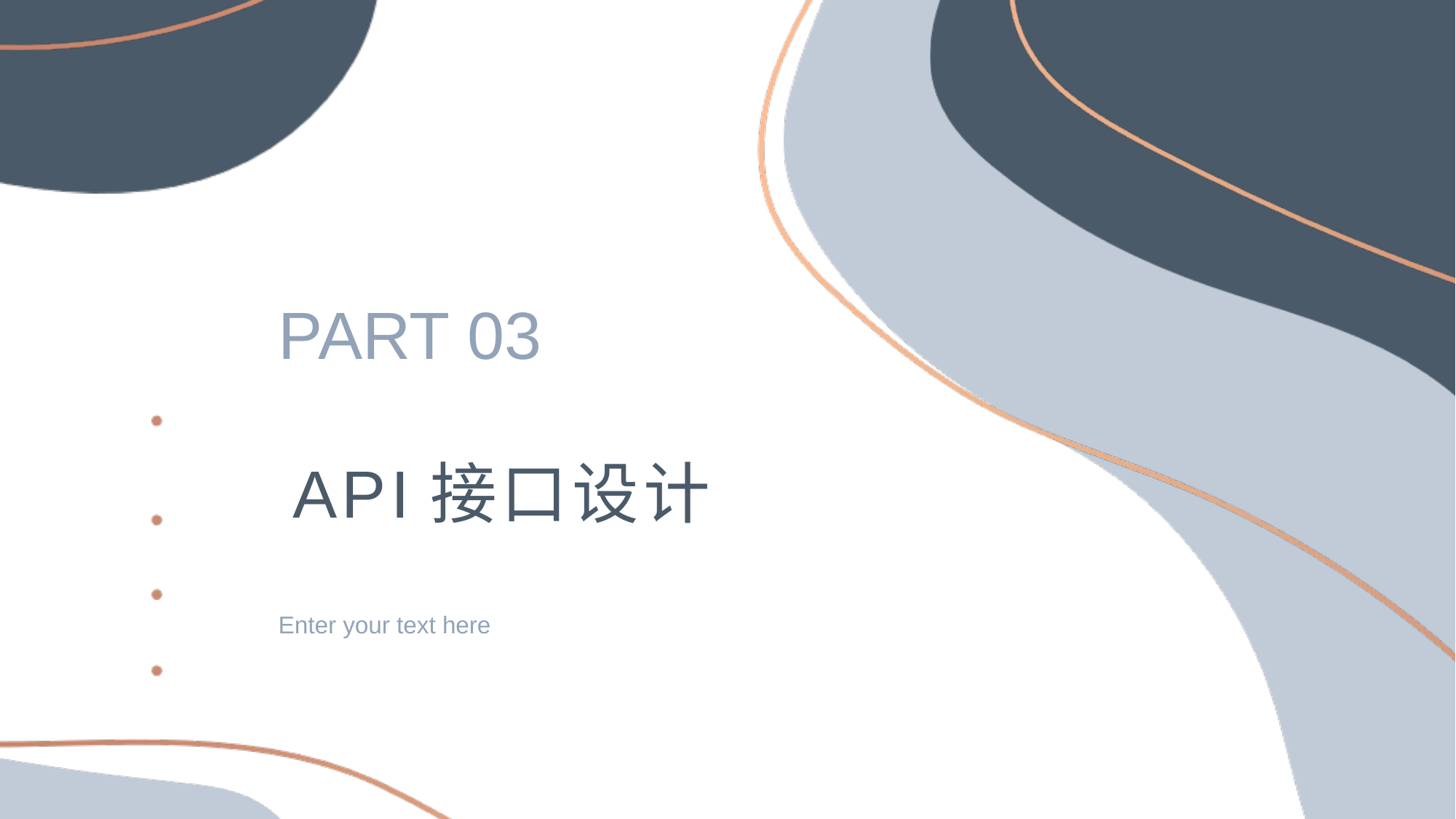

PART 03
API接口设计
Enter your text here